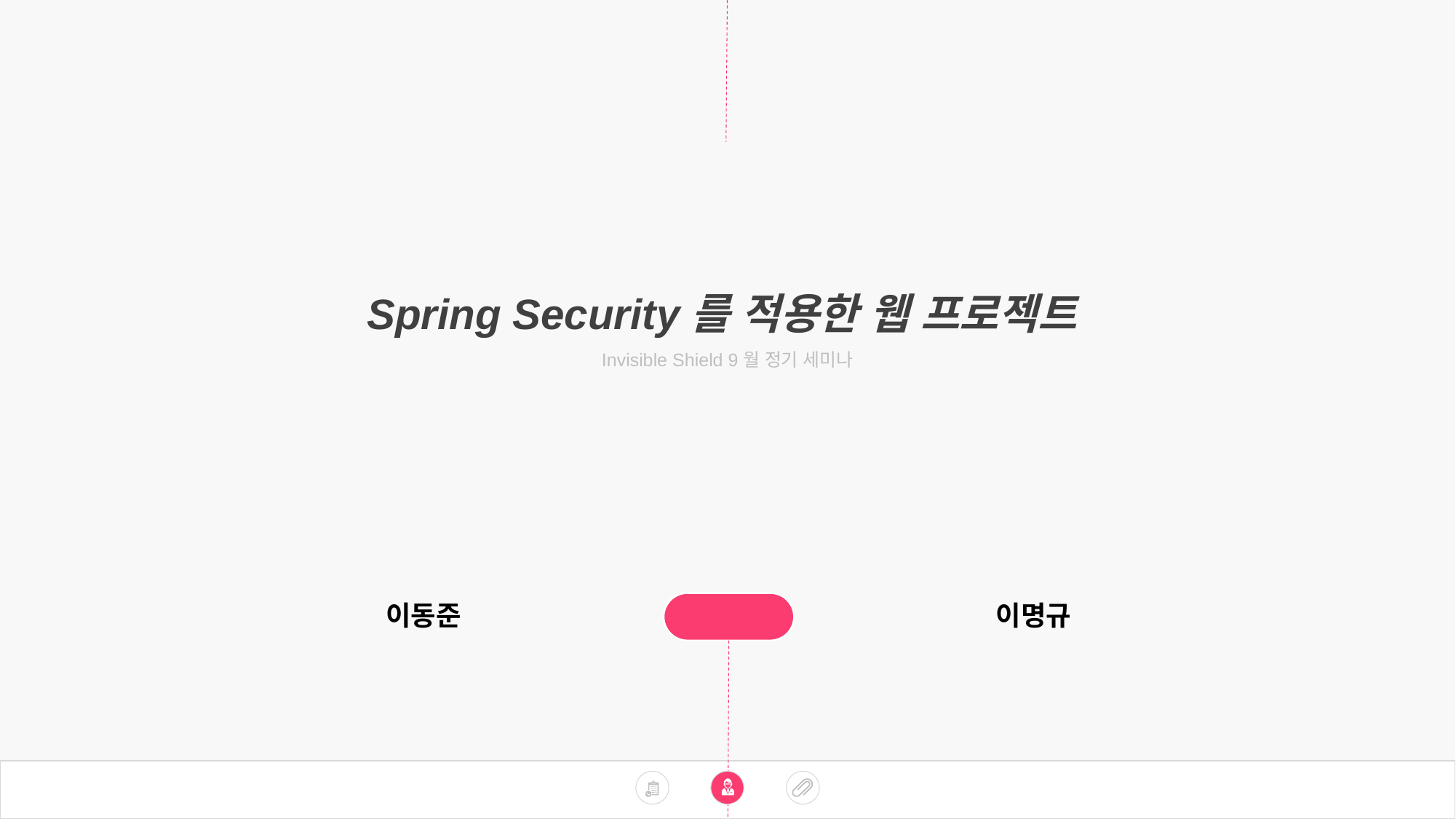

Spring Security를 적용한 웹 프로젝트
Invisible Shield 9월 정기 세미나
이동준

이명규